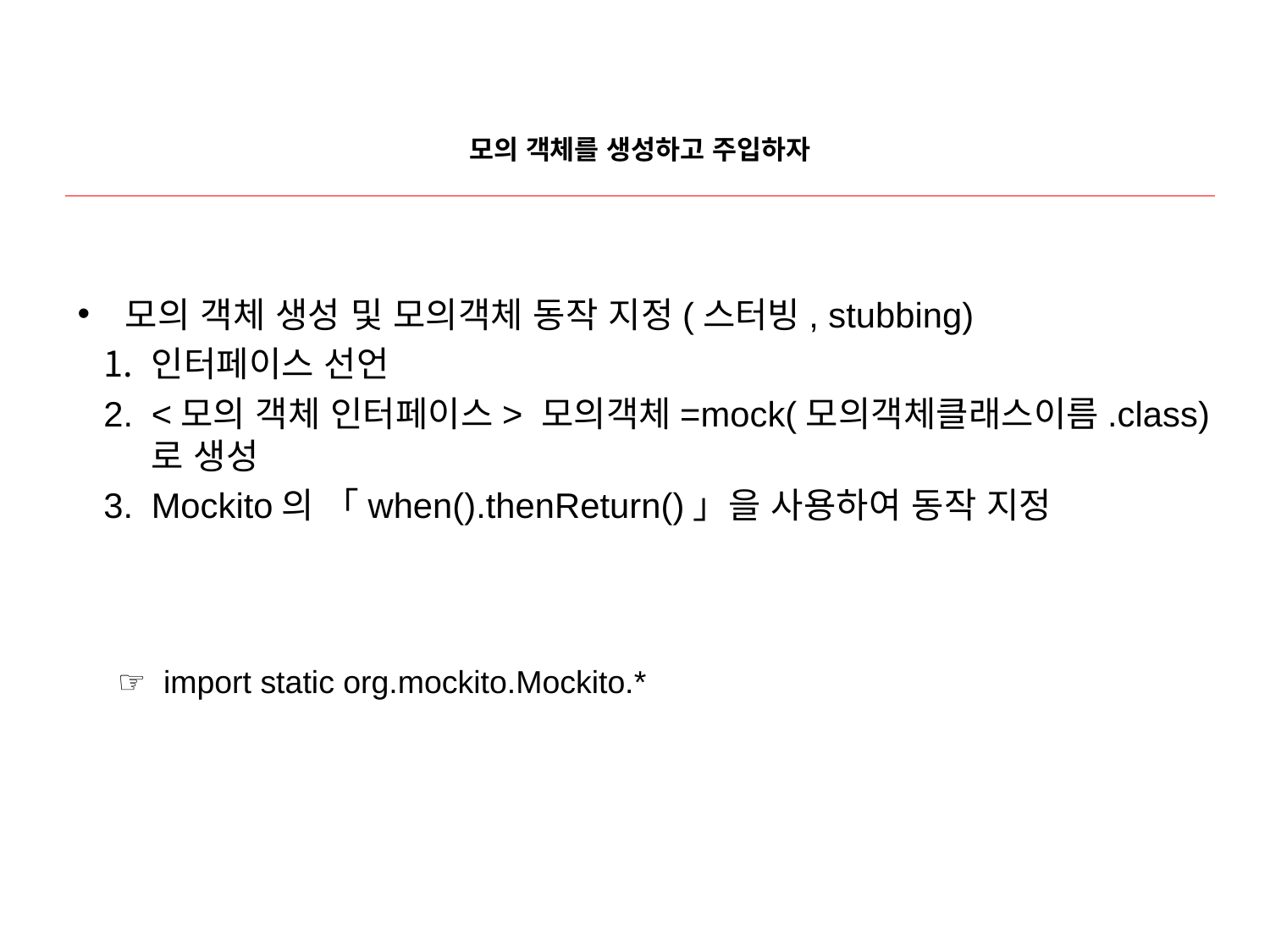

# 모의 객체를 생성하고 주입하자
모의 객체 생성 및 모의객체 동작 지정(스터빙, stubbing)
인터페이스 선언
<모의 객체 인터페이스> 모의객체=mock(모의객체클래스이름.class)로 생성
Mockito의 「when().thenReturn()」을 사용하여 동작 지정
☞  import static org.mockito.Mockito.*